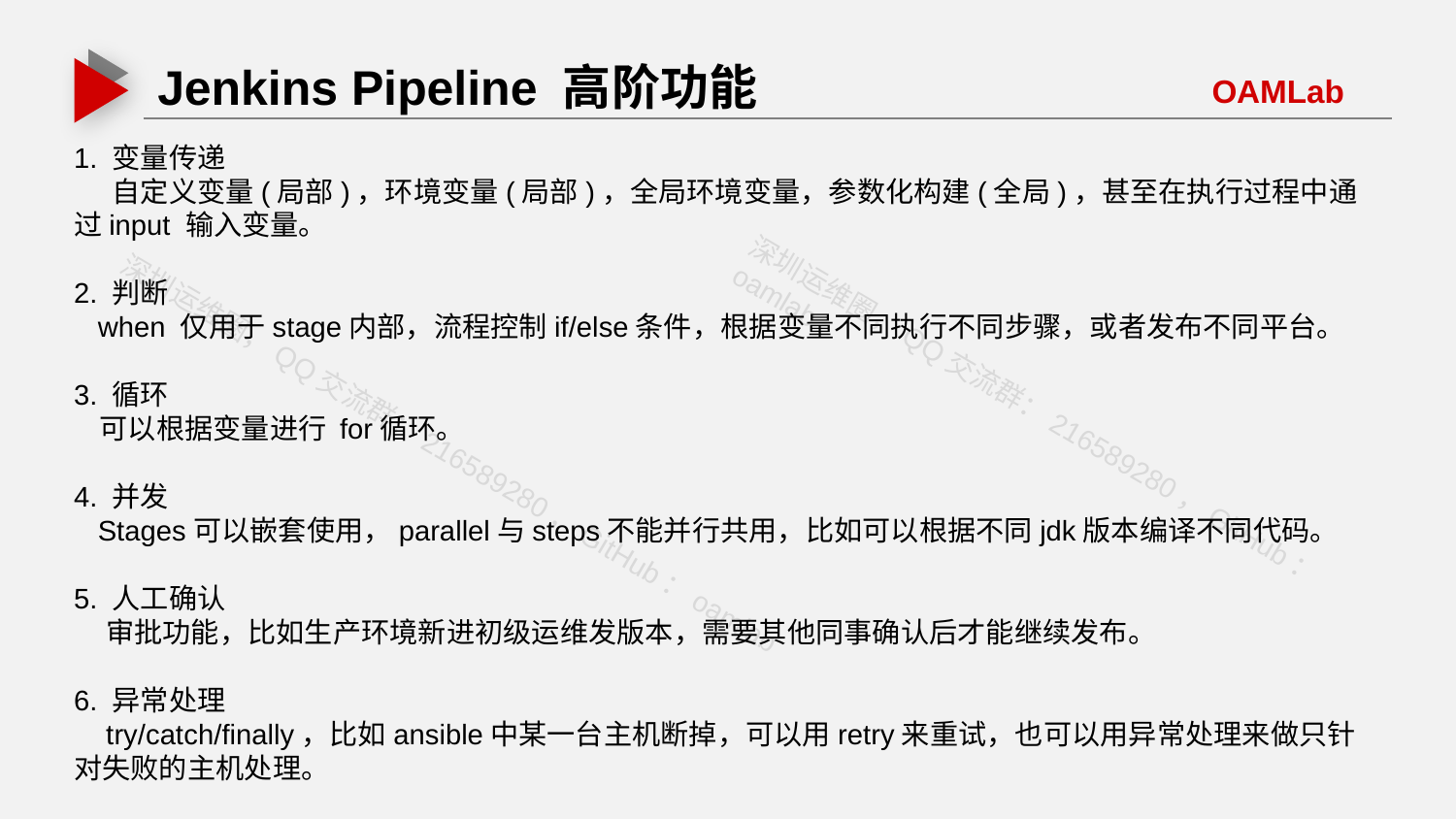

Jenkins Pipeline 高阶功能
1. 变量传递
     自定义变量(局部)，环境变量(局部)，全局环境变量，参数化构建(全局)，甚至在执行过程中通过input 输入变量。

2. 判断
   when 仅用于stage内部，流程控制if/else条件，根据变量不同执行不同步骤，或者发布不同平台。

3. 循环
   可以根据变量进行 for循环。

4. 并发
   Stages可以嵌套使用，parallel与steps不能并行共用，比如可以根据不同jdk版本编译不同代码。

5. 人工确认
    审批功能，比如生产环境新进初级运维发版本，需要其他同事确认后才能继续发布。

6. 异常处理
    try/catch/finally，比如ansible中某一台主机断掉，可以用retry来重试，也可以用异常处理来做只针对失败的主机处理。